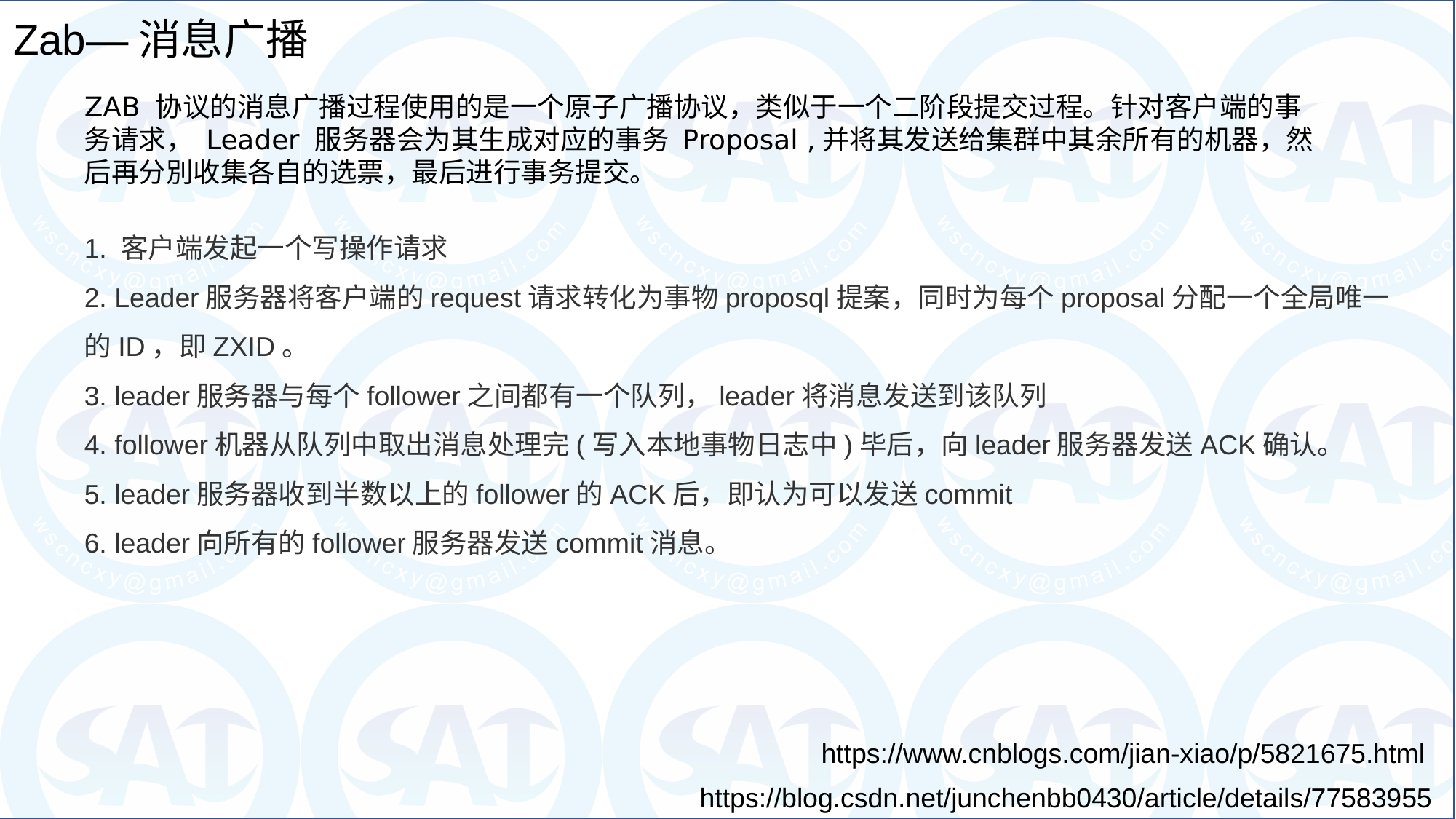

Zab—消息广播
ZAB 协议的消息广播过程使用的是一个原子广播协议，类似于一个二阶段提交过程。针对客户端的事务请求， Leader 服务器会为其生成对应的事务 Proposal ,并将其发送给集群中其余所有的机器，然后再分別收集各自的选票，最后进行事务提交。
1. 客户端发起一个写操作请求 
2. Leader服务器将客户端的request请求转化为事物proposql提案，同时为每个proposal分配一个全局唯一的ID，即ZXID。 
3. leader服务器与每个follower之间都有一个队列，leader将消息发送到该队列 
4. follower机器从队列中取出消息处理完(写入本地事物日志中)毕后，向leader服务器发送ACK确认。 
5. leader服务器收到半数以上的follower的ACK后，即认为可以发送commit 
6. leader向所有的follower服务器发送commit消息。
https://www.cnblogs.com/jian-xiao/p/5821675.html
https://blog.csdn.net/junchenbb0430/article/details/77583955